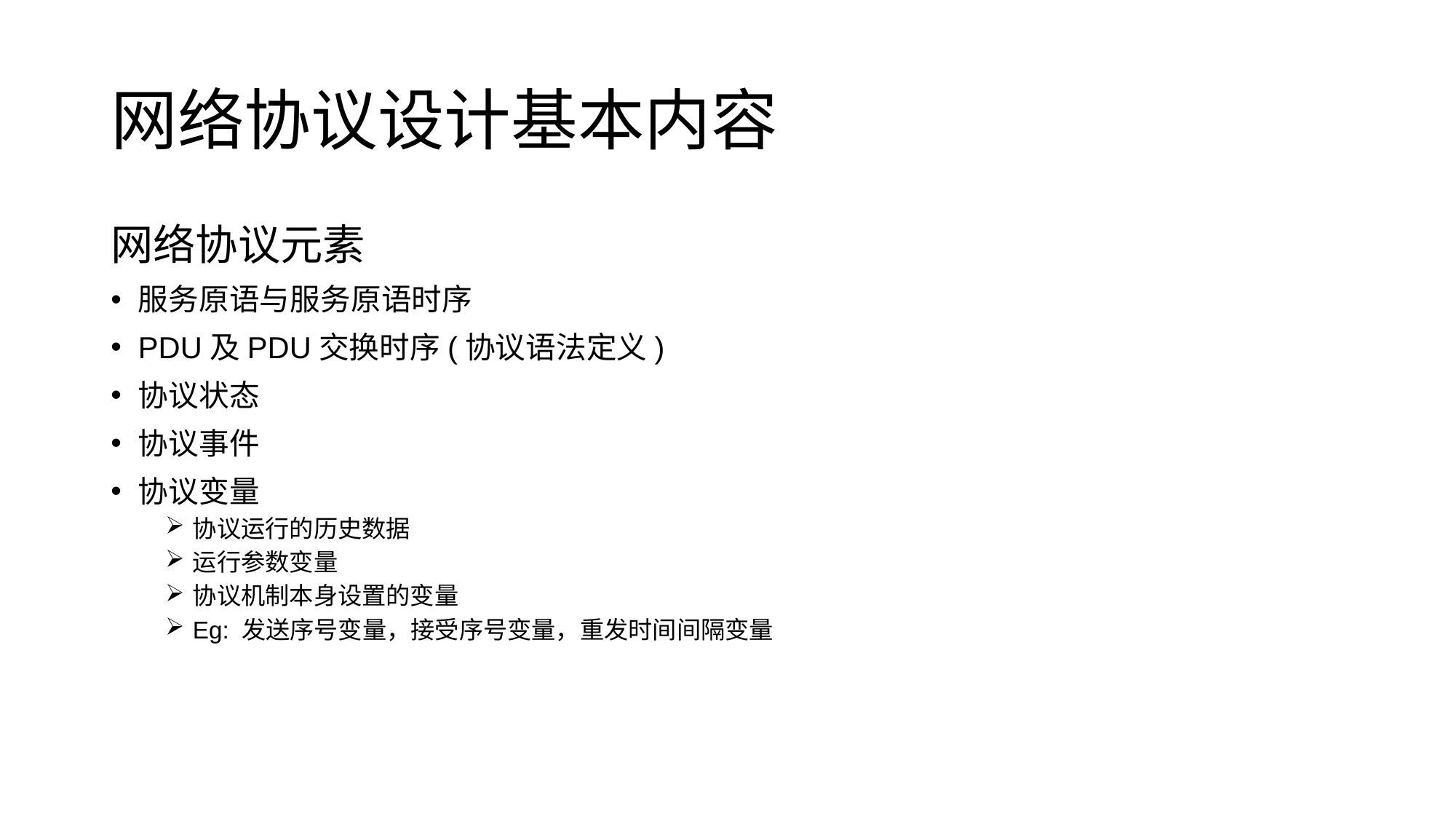

# 网络协议设计基本内容
网络协议元素
服务原语与服务原语时序
PDU及PDU交换时序(协议语法定义)
协议状态
协议事件
协议变量
协议运行的历史数据
运行参数变量
协议机制本身设置的变量
Eg: 发送序号变量，接受序号变量，重发时间间隔变量